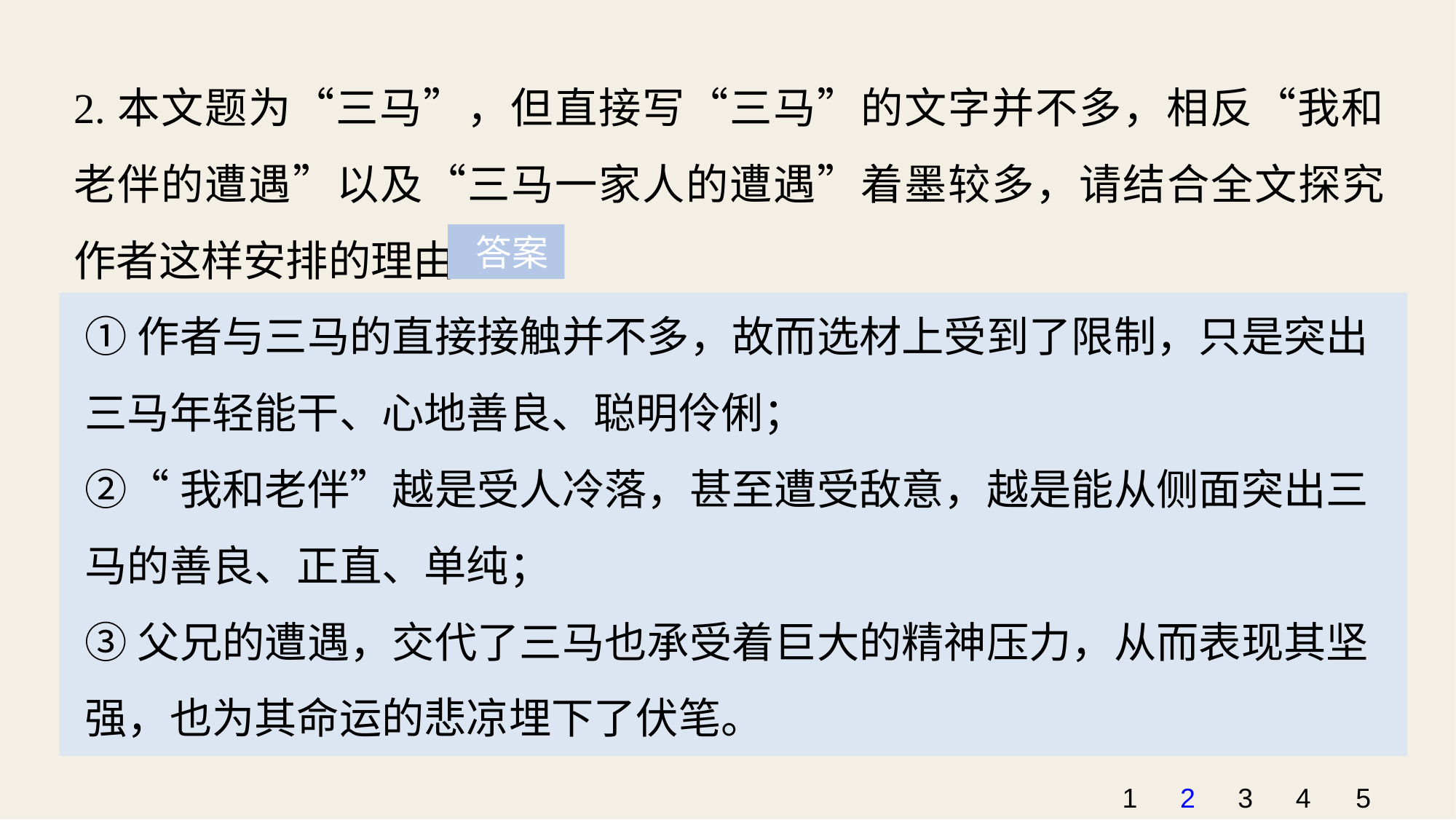

2.本文题为“三马”，但直接写“三马”的文字并不多，相反“我和老伴的遭遇”以及“三马一家人的遭遇”着墨较多，请结合全文探究作者这样安排的理由。
 答案
①作者与三马的直接接触并不多，故而选材上受到了限制，只是突出三马年轻能干、心地善良、聪明伶俐；
②“我和老伴”越是受人冷落，甚至遭受敌意，越是能从侧面突出三马的善良、正直、单纯；
③父兄的遭遇，交代了三马也承受着巨大的精神压力，从而表现其坚强，也为其命运的悲凉埋下了伏笔。

1
2
3
4
5